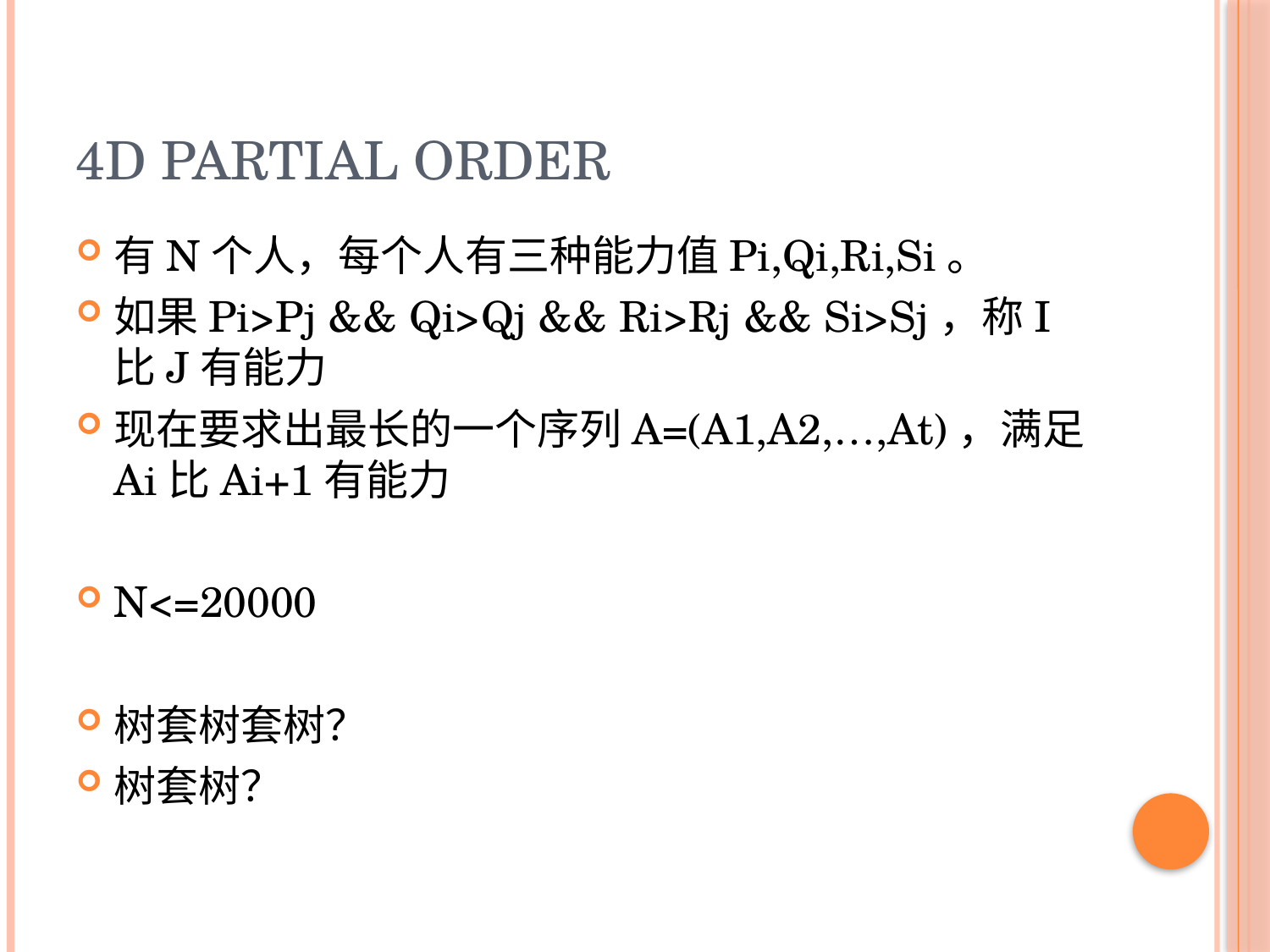

# 4D Partial Order
有N个人，每个人有三种能力值Pi,Qi,Ri,Si。
如果Pi>Pj && Qi>Qj && Ri>Rj && Si>Sj，称I比J有能力
现在要求出最长的一个序列A=(A1,A2,…,At)，满足Ai比Ai+1有能力

N<=20000

树套树套树？
树套树？